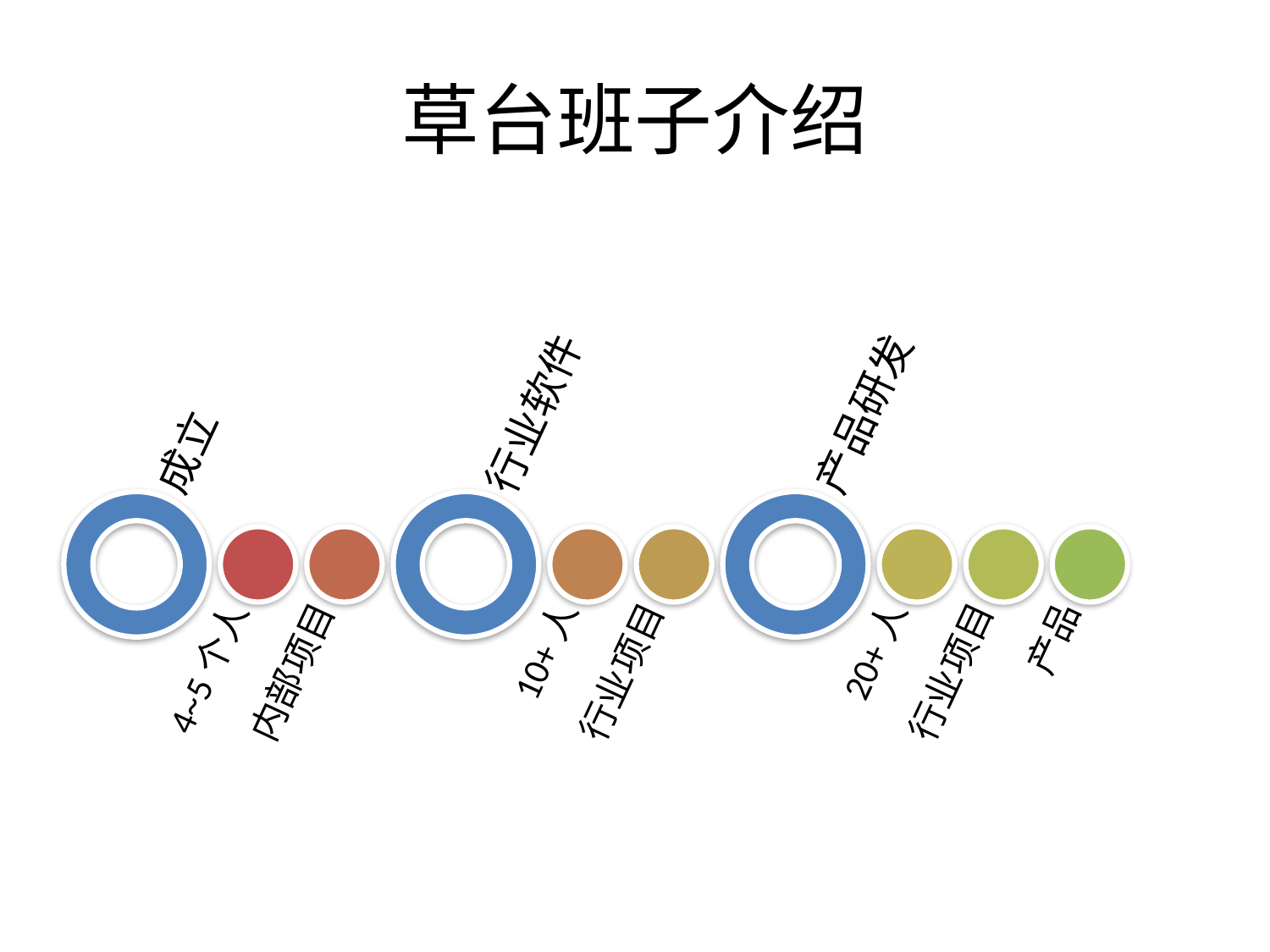

# 草台班子介绍
成立
4~5个人
内部项目
行业软件
10+人
行业项目
产品研发
20+人
行业项目
产品